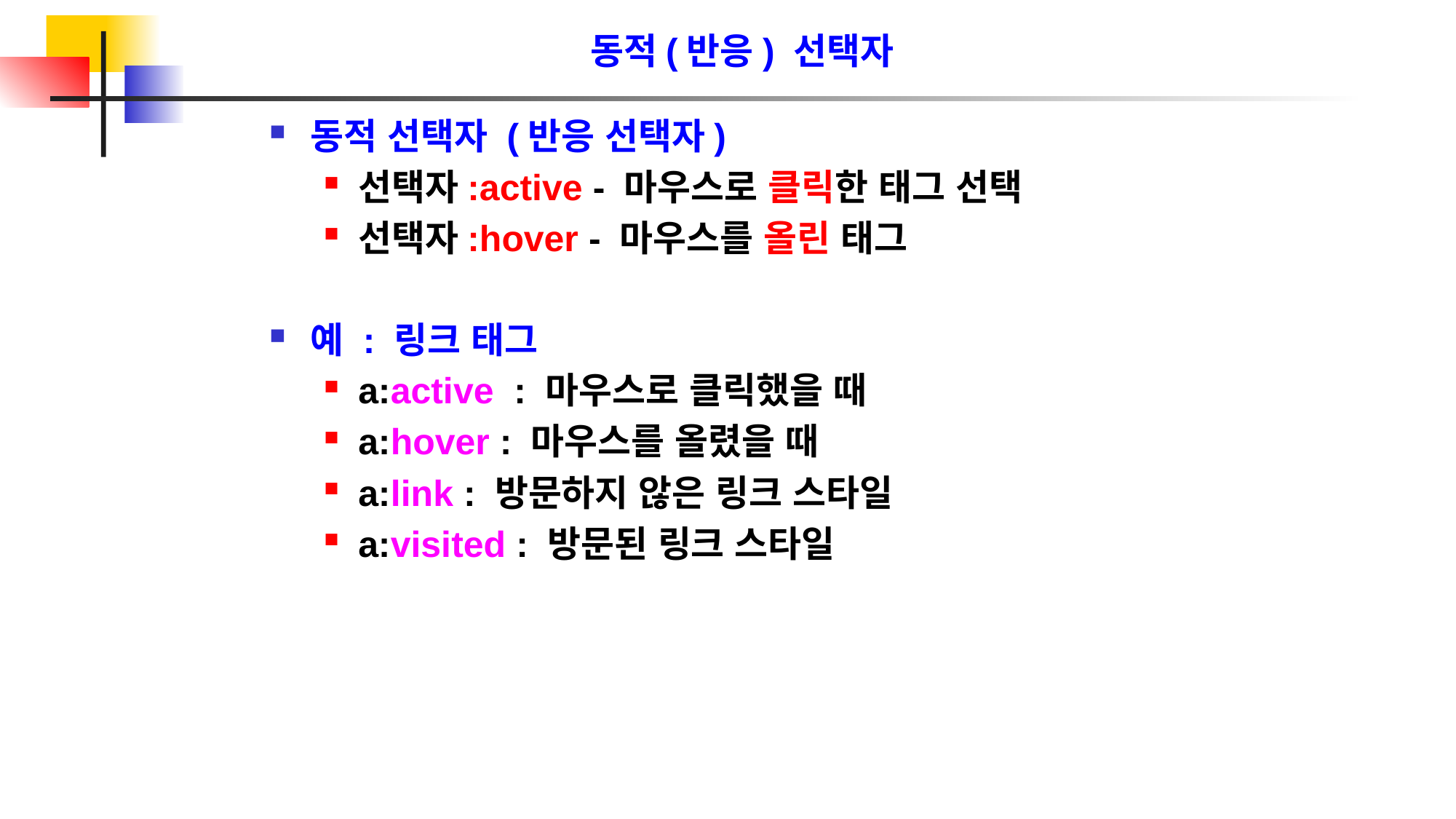

동적(반응) 선택자
동적 선택자 (반응 선택자)
선택자:active - 마우스로 클릭한 태그 선택
선택자:hover - 마우스를 올린 태그

예 : 링크 태그
a:active  : 마우스로 클릭했을 때
a:hover : 마우스를 올렸을 때
a:link : 방문하지 않은 링크 스타일
a:visited : 방문된 링크 스타일